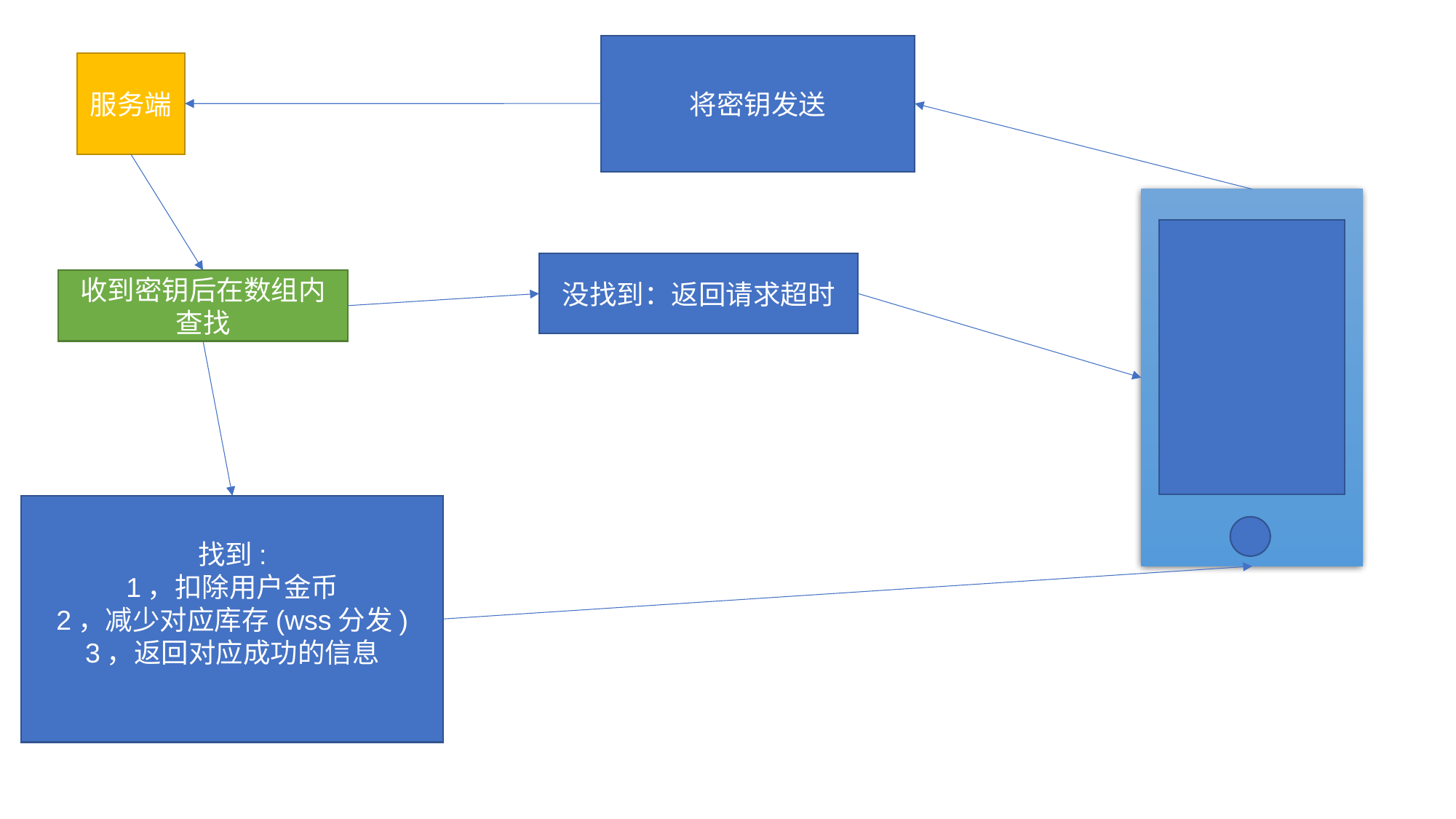

将密钥发送
服务端

没找到：返回请求超时
收到密钥后在数组内查找
找到:
1，扣除用户金币
2，减少对应库存(wss分发)
3，返回对应成功的信息